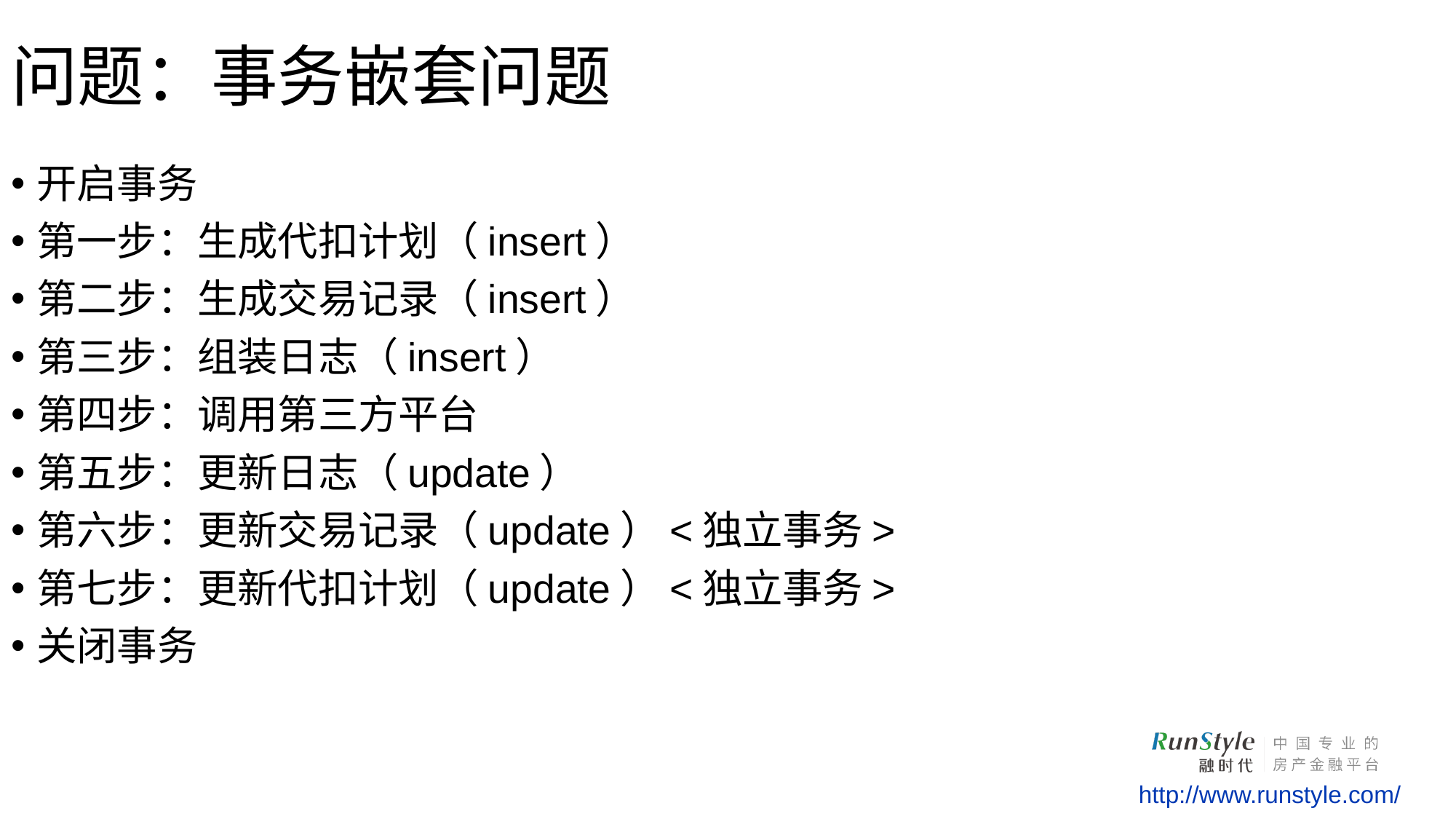

# 问题：事务嵌套问题
开启事务
第一步：生成代扣计划（insert）
第二步：生成交易记录（insert）
第三步：组装日志（insert）
第四步：调用第三方平台
第五步：更新日志（update）
第六步：更新交易记录（update）<独立事务>
第七步：更新代扣计划（update）<独立事务>
关闭事务